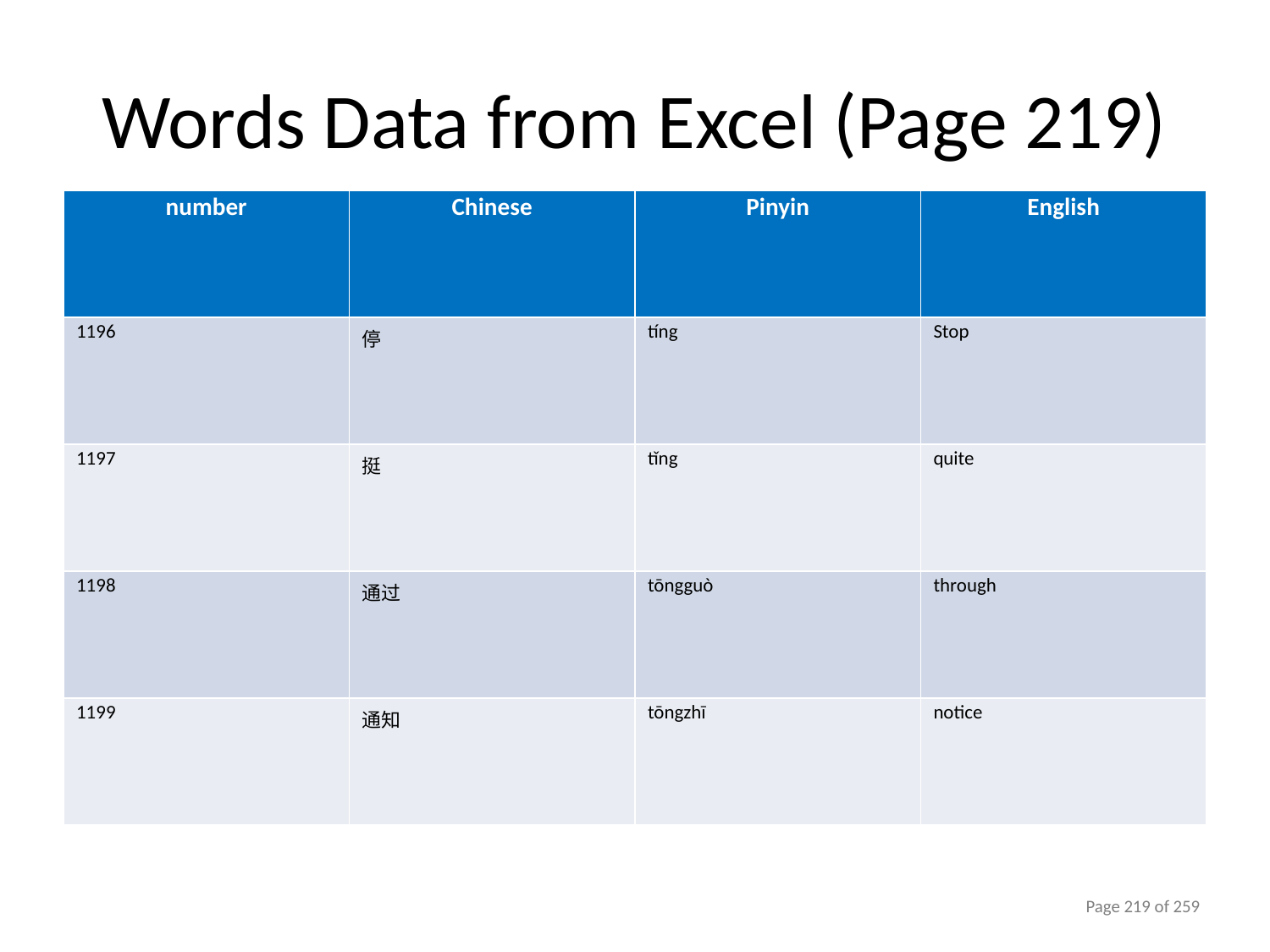

# Words Data from Excel (Page 219)
| number | Chinese | Pinyin | English |
| --- | --- | --- | --- |
| 1196 | 停 | tíng | Stop |
| 1197 | 挺 | tǐng | quite |
| 1198 | 通过 | tōngguò | through |
| 1199 | 通知 | tōngzhī | notice |

Page 219 of 259